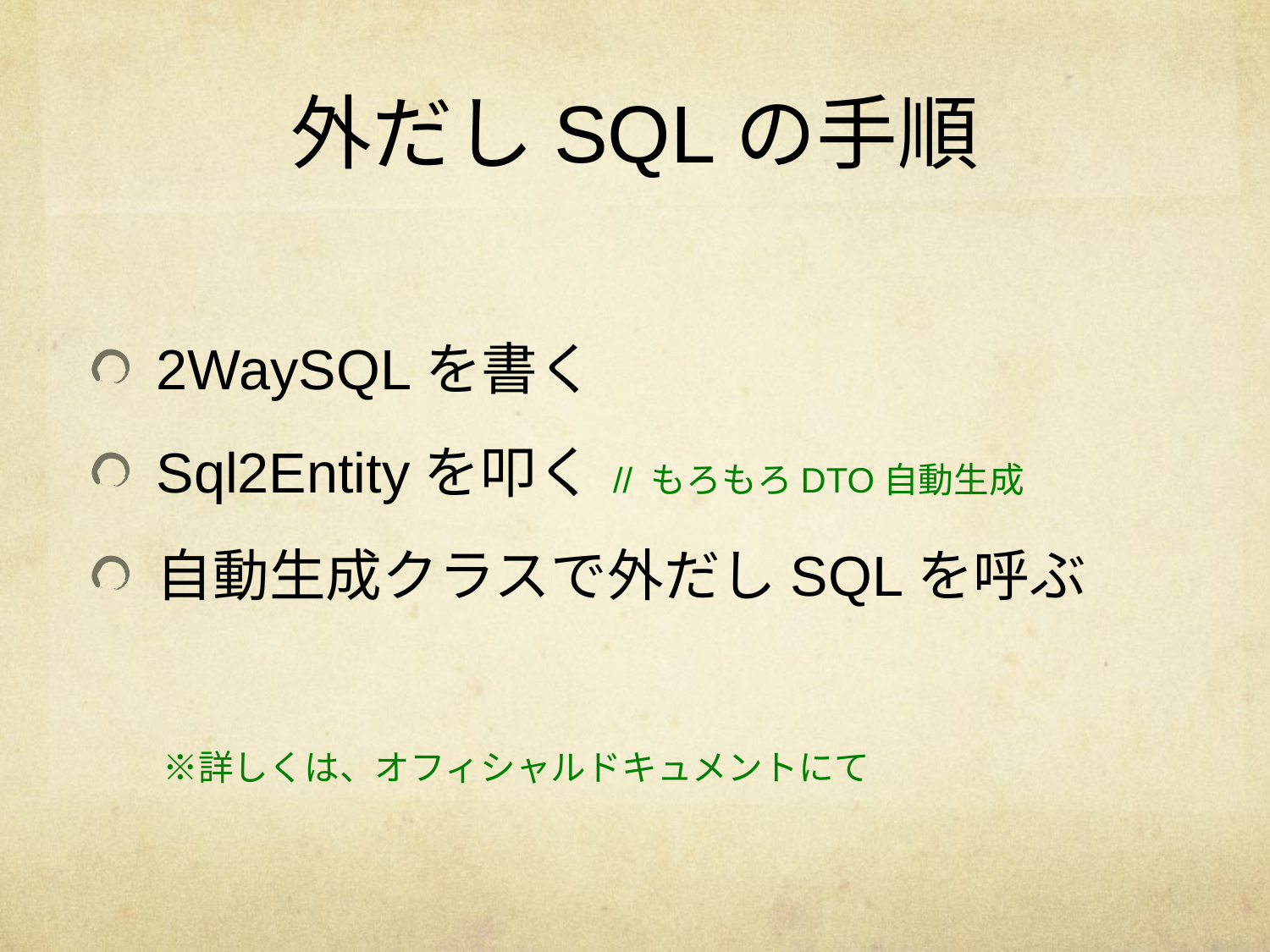

# 外だしSQLの手順

2WaySQLを書く
Sql2Entityを叩く // もろもろDTO自動生成
自動生成クラスで外だしSQLを呼ぶ

　　※詳しくは、オフィシャルドキュメントにて